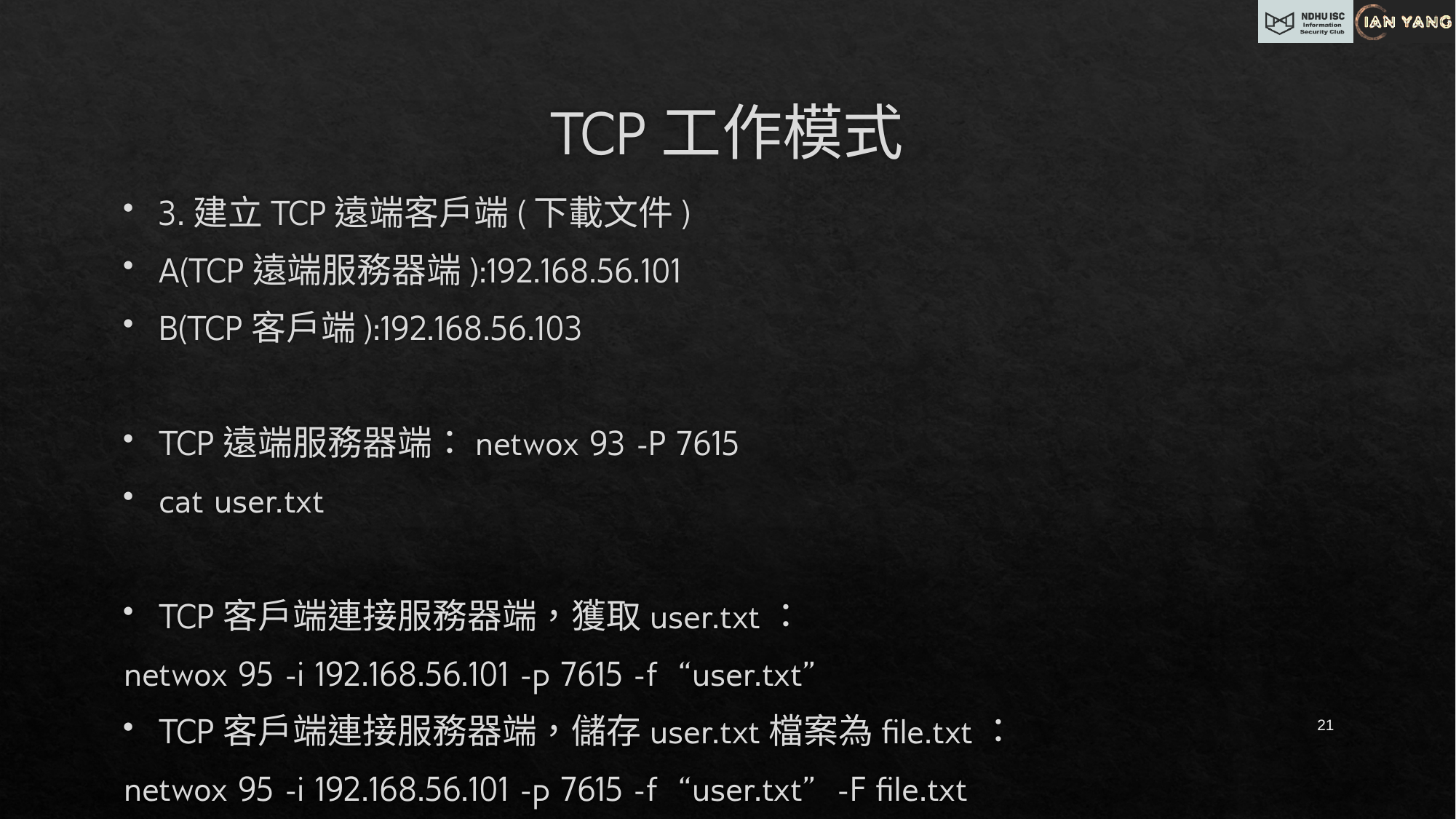

# TCP工作模式
3.建立TCP遠端客戶端(下載文件)
A(TCP遠端服務器端):192.168.56.101
B(TCP客戶端):192.168.56.103

TCP遠端服務器端：netwox 93 -P 7615
cat user.txt

TCP客戶端連接服務器端，獲取user.txt：
netwox 95 -i 192.168.56.101 -p 7615 -f  “user.txt”
TCP客戶端連接服務器端，儲存user.txt檔案為file.txt：
netwox 95 -i 192.168.56.101 -p 7615 -f  “user.txt”  -F file.txt

21